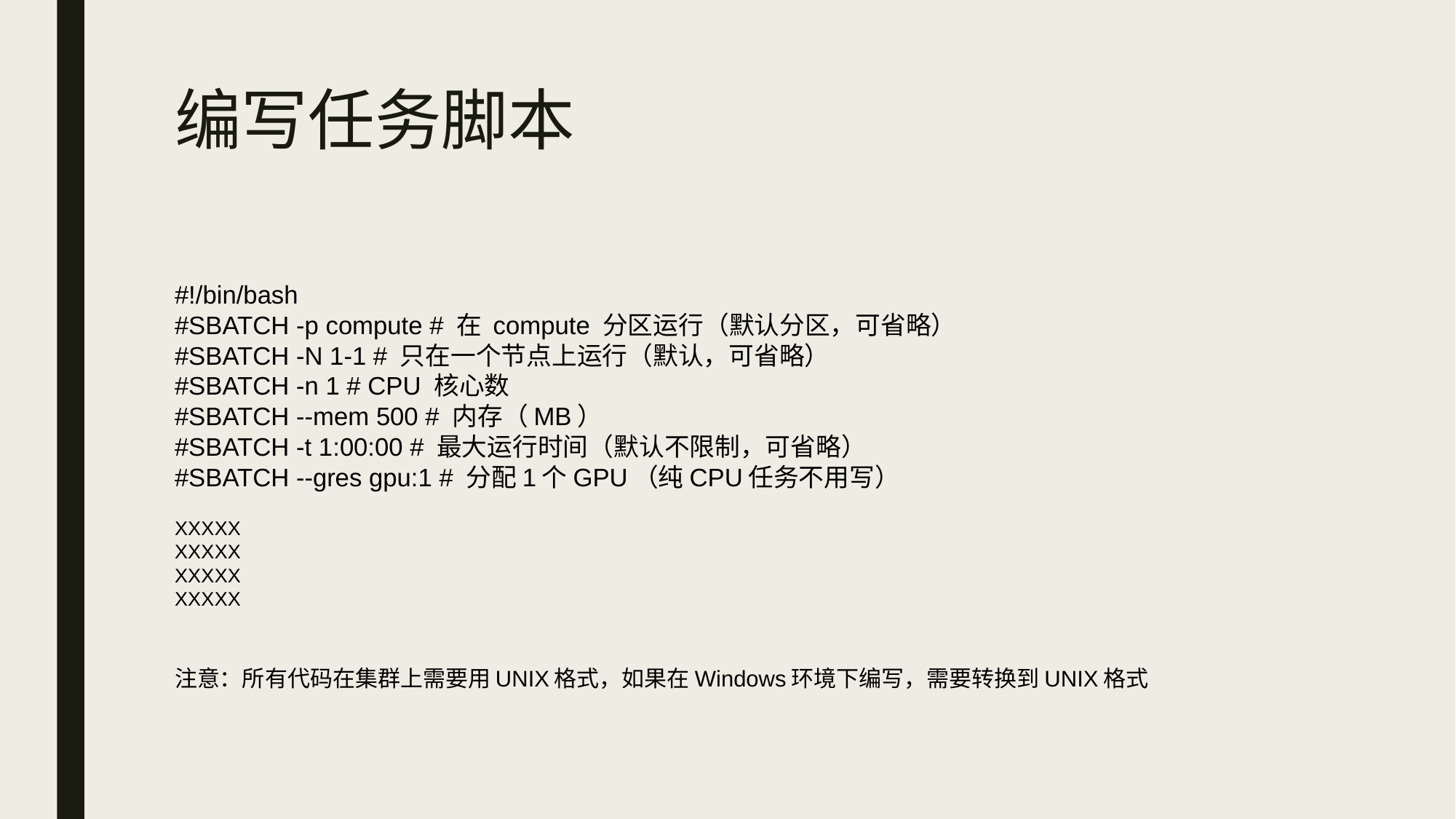

# 编写任务脚本
#!/bin/bash
#SBATCH -p compute # 在 compute 分区运行（默认分区，可省略）
#SBATCH -N 1-1 # 只在一个节点上运行（默认，可省略）
#SBATCH -n 1 # CPU 核心数
#SBATCH --mem 500 # 内存（MB）
#SBATCH -t 1:00:00 # 最大运行时间（默认不限制，可省略）
#SBATCH --gres gpu:1 # 分配1个GPU（纯CPU任务不用写）

XXXXX
XXXXX
XXXXX
XXXXX

注意：所有代码在集群上需要用UNIX格式，如果在Windows环境下编写，需要转换到UNIX格式